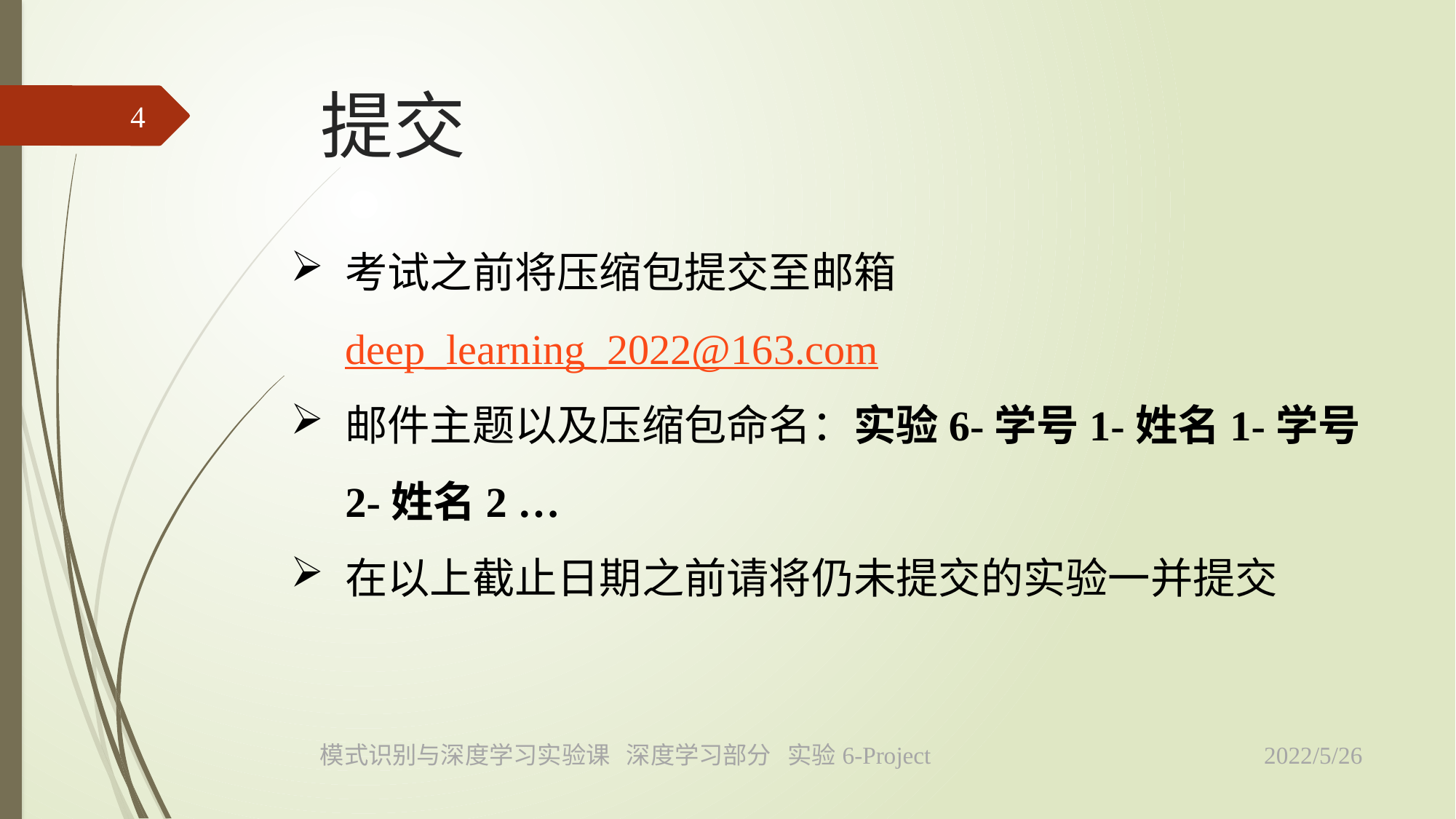

# 提交
4
考试之前将压缩包提交至邮箱deep_learning_2022@163.com
邮件主题以及压缩包命名：实验6-学号1-姓名1-学号2-姓名2 …
在以上截止日期之前请将仍未提交的实验一并提交
2022/5/26
模式识别与深度学习实验课   深度学习部分   实验6-Project